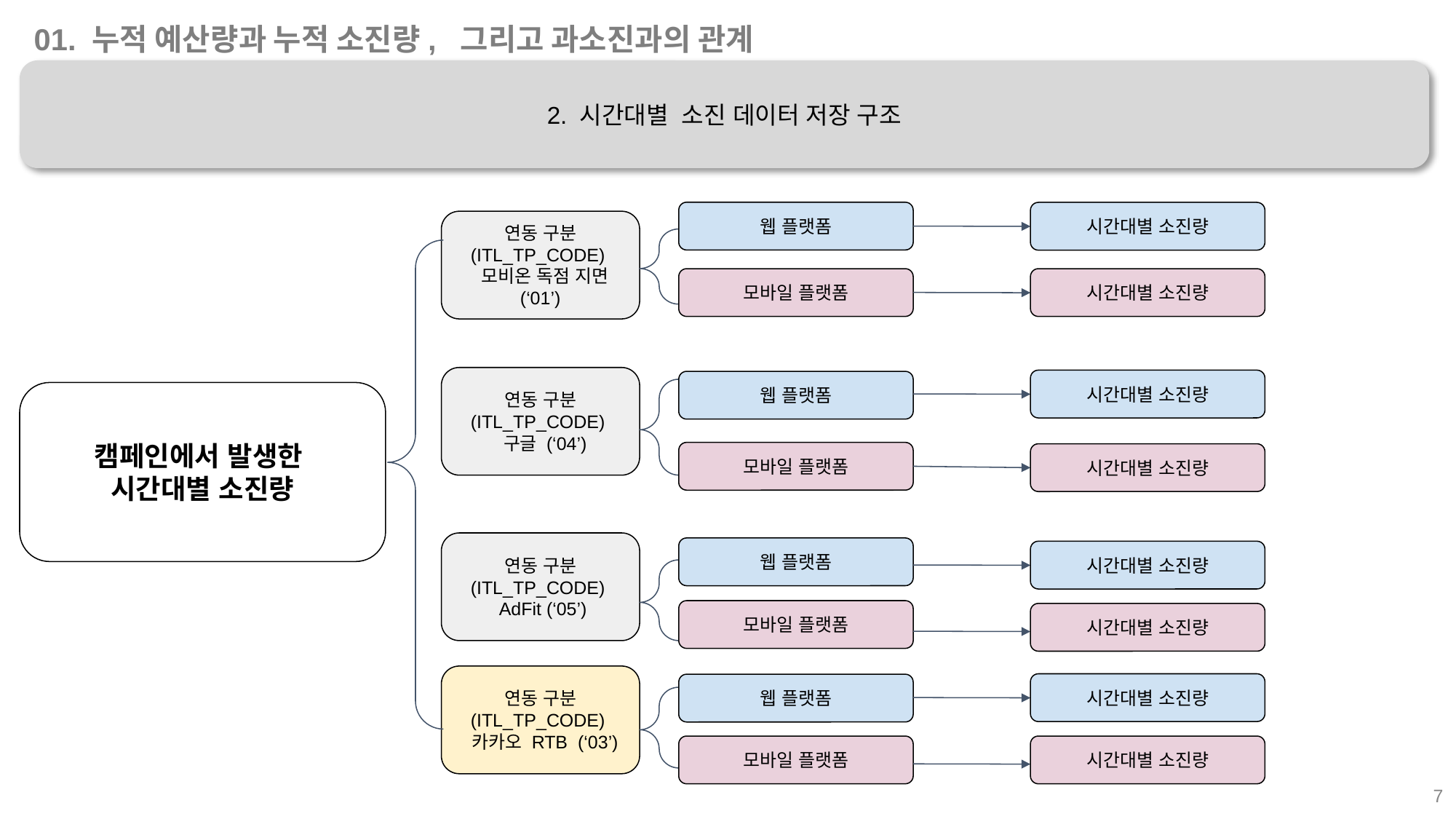

01. 누적 예산량과 누적 소진량,  그리고 과소진과의 관계
2. 시간대별  소진 데이터 저장 구조
웹 플랫폼
시간대별 소진량
연동 구분 (ITL_TP_CODE)
 모비온 독점 지면 (‘01’)

시간대별 소진량
모바일 플랫폼
연동 구분 (ITL_TP_CODE)
 구글 (‘04’)
시간대별 소진량
웹 플랫폼

캠페인에서 발생한
시간대별 소진량
모바일 플랫폼
시간대별 소진량
연동 구분 (ITL_TP_CODE)
 AdFit (‘05’)
웹 플랫폼
시간대별 소진량

모바일 플랫폼
시간대별 소진량
연동 구분 (ITL_TP_CODE)
 카카오 RTB  (‘03’)
시간대별 소진량
웹 플랫폼

모바일 플랫폼
시간대별 소진량
7